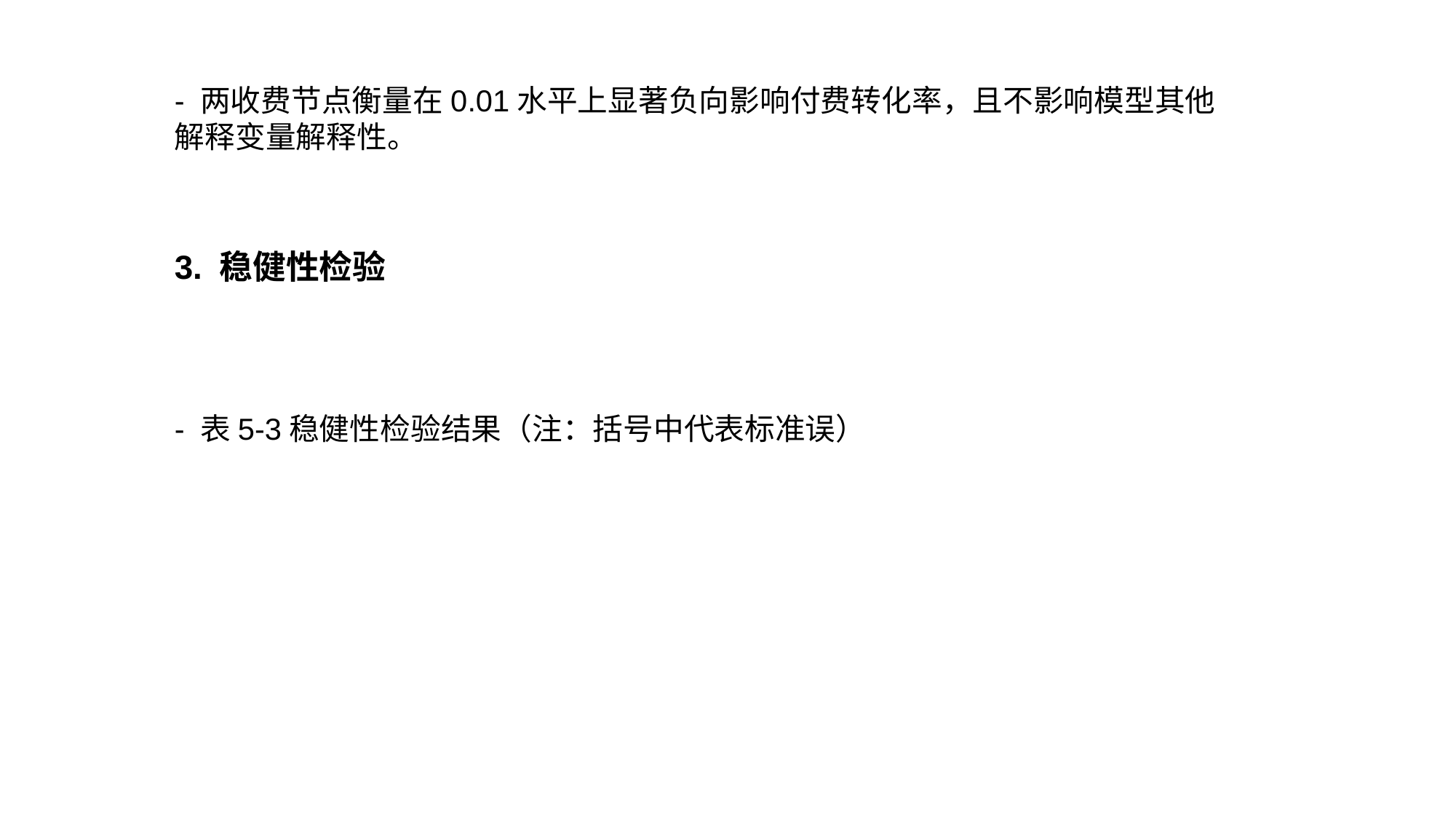

- 两收费节点衡量在0.01水平上显著负向影响付费转化率，且不影响模型其他解释变量解释性。

3. 稳健性检验
- 表5-3稳健性检验结果（注：括号中代表标准误）